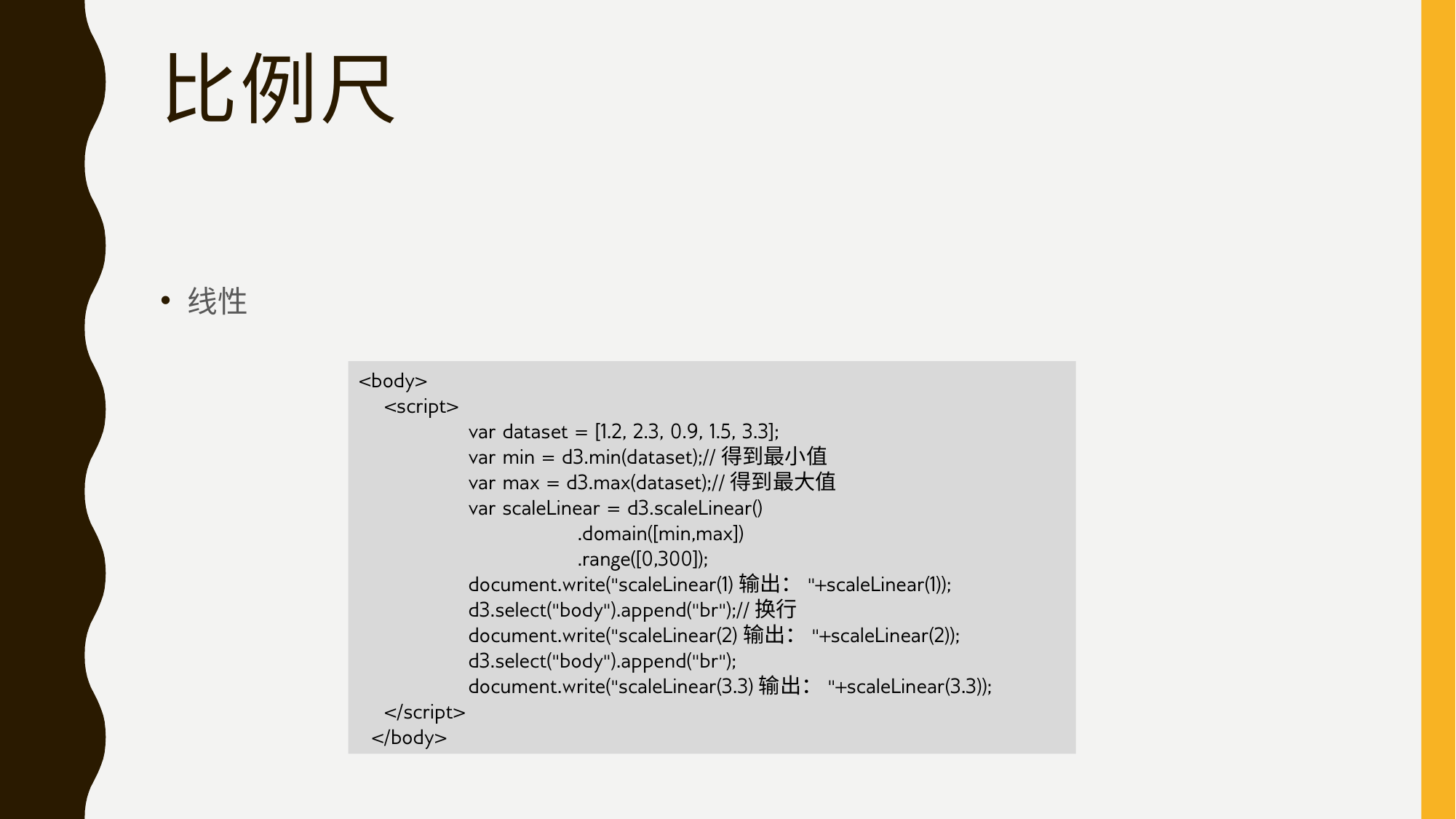

# 比例尺
线性

<body>
    <script>
    	var dataset = [1.2, 2.3, 0.9, 1.5, 3.3];
    	var min = d3.min(dataset);//得到最小值
    	var max = d3.max(dataset);//得到最大值
    	var scaleLinear = d3.scaleLinear()
    		.domain([min,max])
    		.range([0,300]);
    	document.write("scaleLinear(1)输出："+scaleLinear(1));
    	d3.select("body").append("br");//换行
    	document.write("scaleLinear(2)输出："+scaleLinear(2));
    	d3.select("body").append("br");
    	document.write("scaleLinear(3.3)输出："+scaleLinear(3.3));
    </script>
  </body>